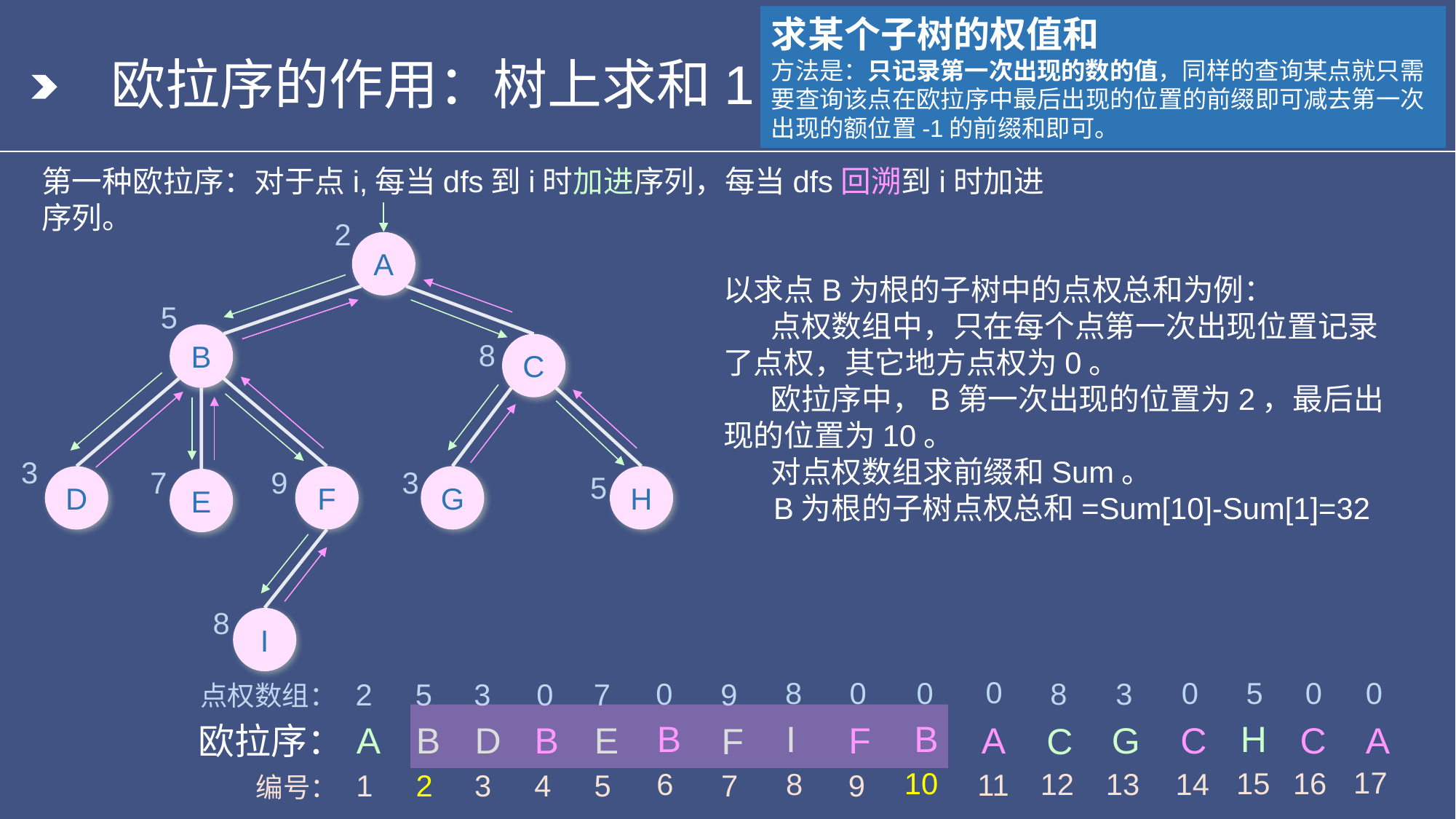

求某个子树的权值和
方法是：只记录第一次出现的数的值，同样的查询某点就只需要查询该点在欧拉序中最后出现的位置的前缀即可减去第一次出现的额位置-1的前缀和即可。
# 欧拉序的作用：树上求和1
第一种欧拉序：对于点i,每当dfs到i时加进序列，每当dfs回溯到i时加进序列。
2
A
B
C
F
G
H
D
E
I
以求点B为根的子树中的点权总和为例：
      点权数组中，只在每个点第一次出现位置记录了点权，其它地方点权为0。
      欧拉序中，B第一次出现的位置为2，最后出现的位置为10。
      对点权数组求前缀和Sum。
      B为根的子树点权总和=Sum[10]-Sum[1]=32
5
8
3
7
9
3
5
8
0
0
0
0
0
0
8
5
3
0
8
7
3
5
2
9
0
点权数组：

B
H
I
B
C
A
G
A
F
C
B
E
D
B
A
欧拉序：
F
C
17
16
10
15
13
8
6
14
12
11
9
4
5
3
2
1
7
编号：